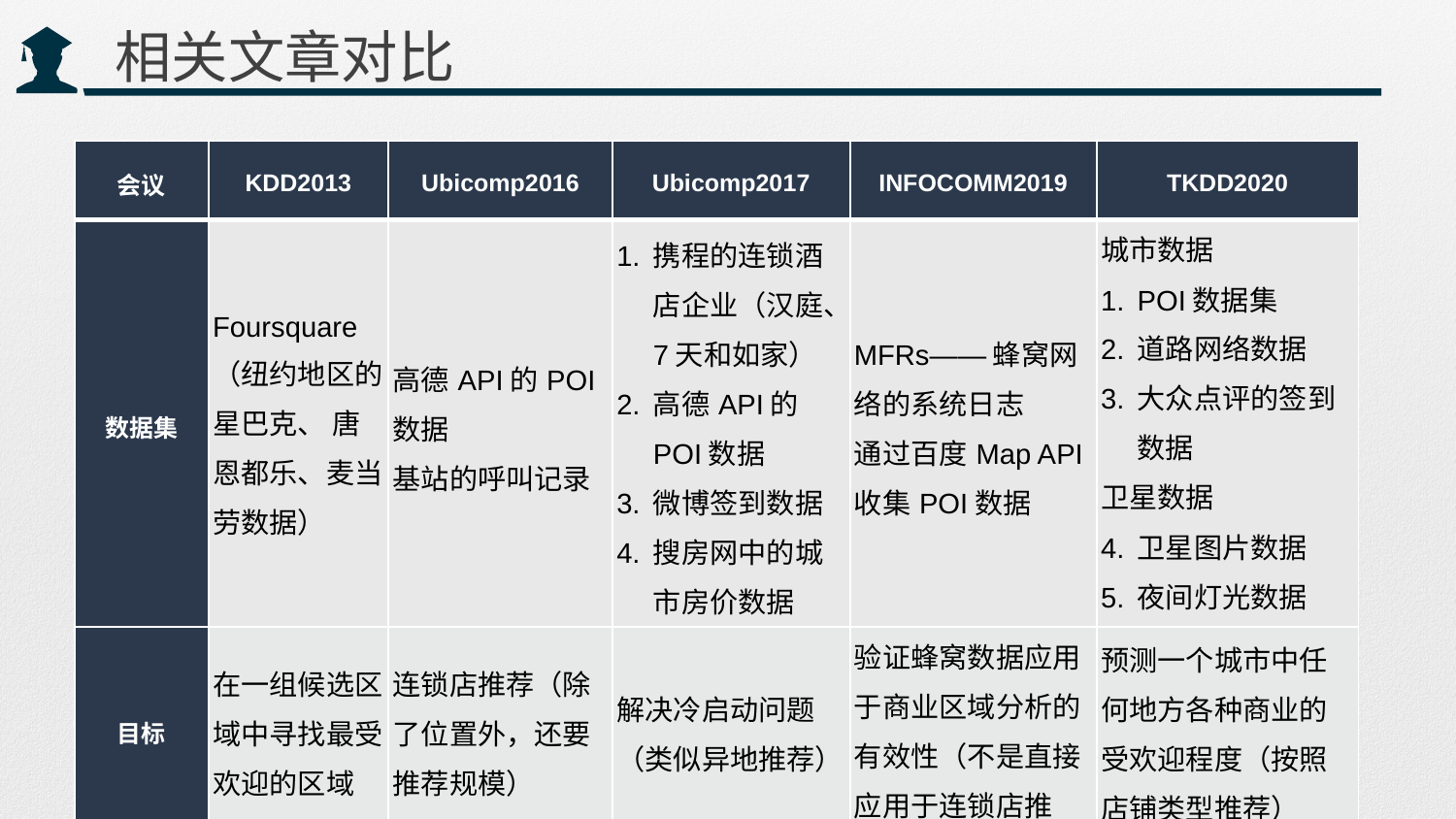

相关文章对比
| 会议 | KDD2013 | Ubicomp2016 | Ubicomp2017 | INFOCOMM2019 | TKDD2020 |
| --- | --- | --- | --- | --- | --- |
| 数据集 | Foursquare （纽约地区的星巴克、 唐恩都乐、麦当劳数据） | 高德API的POI数据 基站的呼叫记录 | 携程的连锁酒店企业（汉庭、7天和如家） 高德API的POI数据 微博签到数据 搜房网中的城市房价数据 | MFRs——蜂窝网络的系统日志 通过百度Map API收集POI数据 | 城市数据 POI数据集 道路网络数据 大众点评的签到数据 卫星数据 卫星图片数据 夜间灯光数据 红外与辐射数据 |
| 目标 | 在一组候选区域中寻找最受欢迎的区域 | 连锁店推荐（除了位置外，还要推荐规模） | 解决冷启动问题（类似异地推荐） | 验证蜂窝数据应用于商业区域分析的有效性（不是直接应用于连锁店推荐） | 预测一个城市中任何地方各种商业的受欢迎程度（按照店铺类型推荐） |